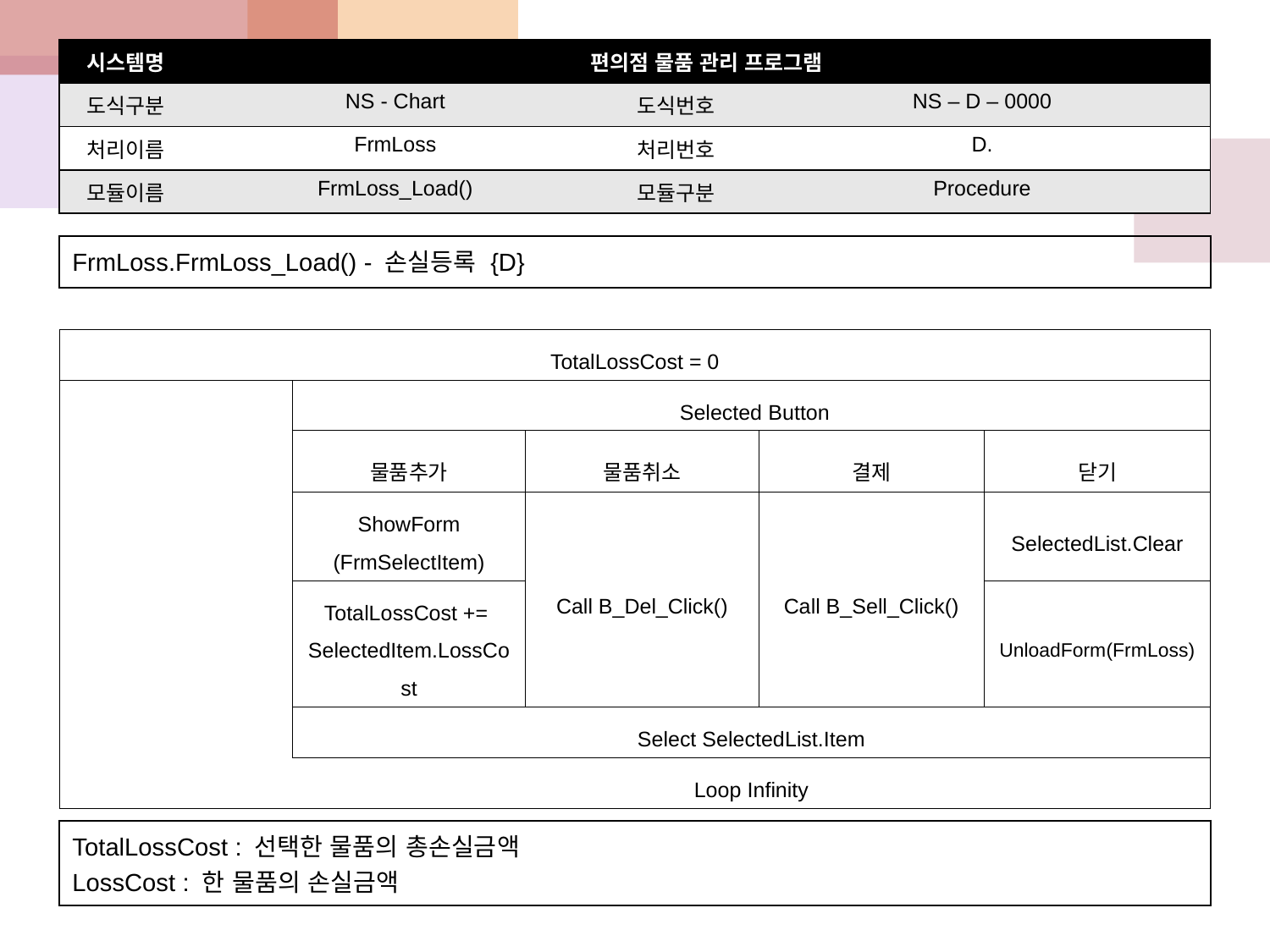

| 시스템명 | 편의점 물품 관리 프로그램 |  |  |
| --- | --- | --- | --- |
| 도식구분 | NS - Chart | 도식번호 | NS – D – 0000 |
| 처리이름 | FrmLoss | 처리번호 | D. |
| 모듈이름 | FrmLoss\_Load() | 모듈구분 | Procedure |
| FrmLoss.FrmLoss\_Load() - 손실등록 {D} |
| --- |
| TotalLossCost = 0 |  |  |  |  |
| --- | --- | --- | --- | --- |
|  |  | Selected Button |  |  |
|  | 물품추가 | 물품취소 | 결제 | 닫기 |
|  | ShowForm (FrmSelectItem) | Call B\_Del\_Click() | Call B\_Sell\_Click() | SelectedList.Clear |
|  | TotalLossCost += SelectedItem.LossCost |  |  | UnloadForm(FrmLoss) |
|  | Select SelectedList.Item |  |  |  |
|  | Loop Infinity |  |  |  |
| TotalLossCost : 선택한 물품의 총손실금액 LossCost : 한 물품의 손실금액 |
| --- |